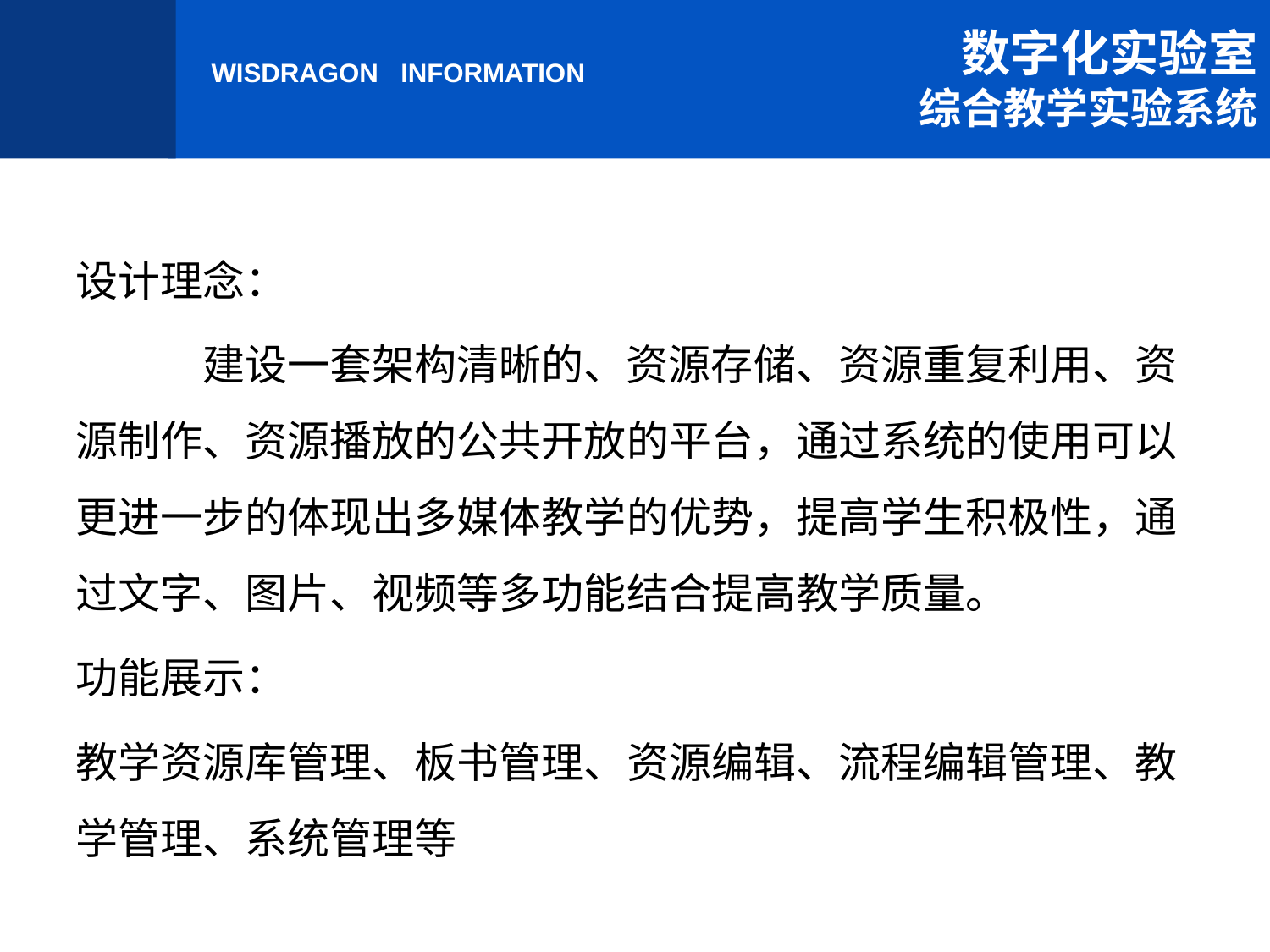

数字化实验室
综合教学实验系统
设计理念：
	建设一套架构清晰的、资源存储、资源重复利用、资源制作、资源播放的公共开放的平台，通过系统的使用可以更进一步的体现出多媒体教学的优势，提高学生积极性，通过文字、图片、视频等多功能结合提高教学质量。
功能展示：
教学资源库管理、板书管理、资源编辑、流程编辑管理、教学管理、系统管理等